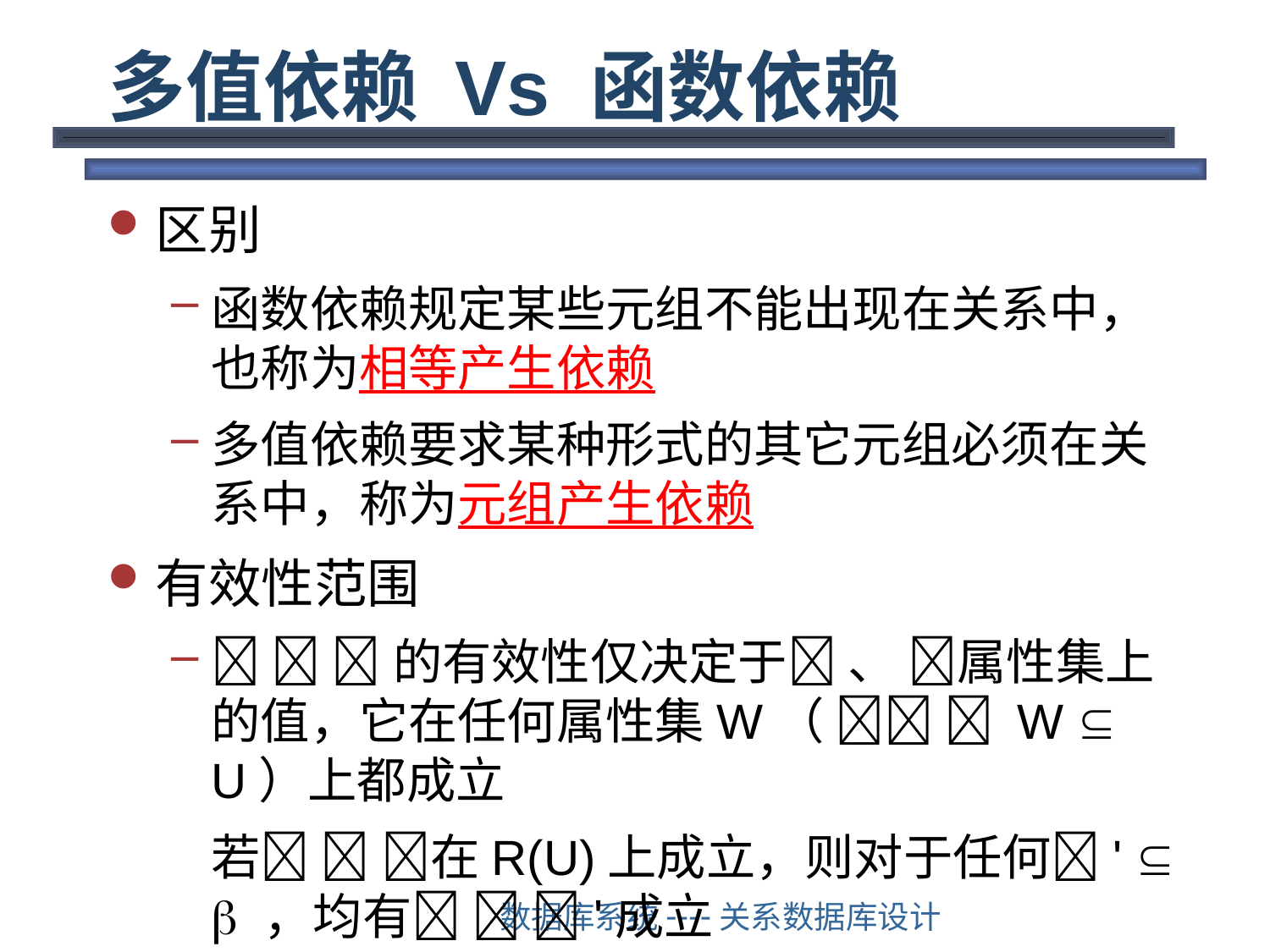

# 多值依赖 Vs 函数依赖
区别
函数依赖规定某些元组不能出现在关系中，也称为相等产生依赖
多值依赖要求某种形式的其它元组必须在关系中，称为元组产生依赖
有效性范围
α → β的有效性仅决定于α 、 β属性集上的值，它在任何属性集W（ αβ ⊆ W ⊆ U）上都成立
	若α → β在R(U)上成立，则对于任何β' ⊆ β ，均有α → β'成立
数据库系统----关系数据库设计